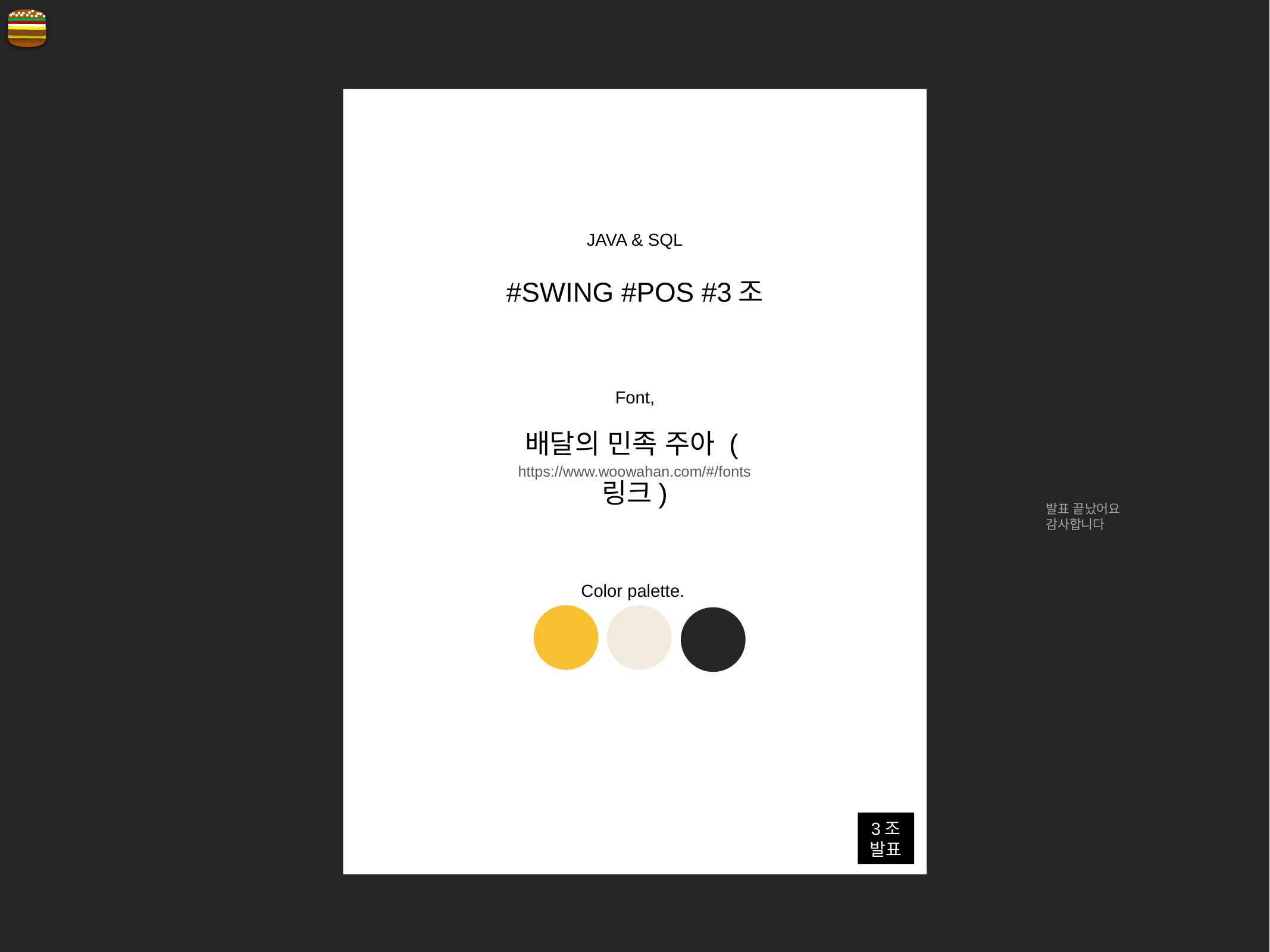

JAVA & SQL
#SWING #POS #3조
Font,
배달의 민족 주아 (링크)
https://www.woowahan.com/#/fonts
발표 끝났어요
감사합니다
Color palette.

3조
발표